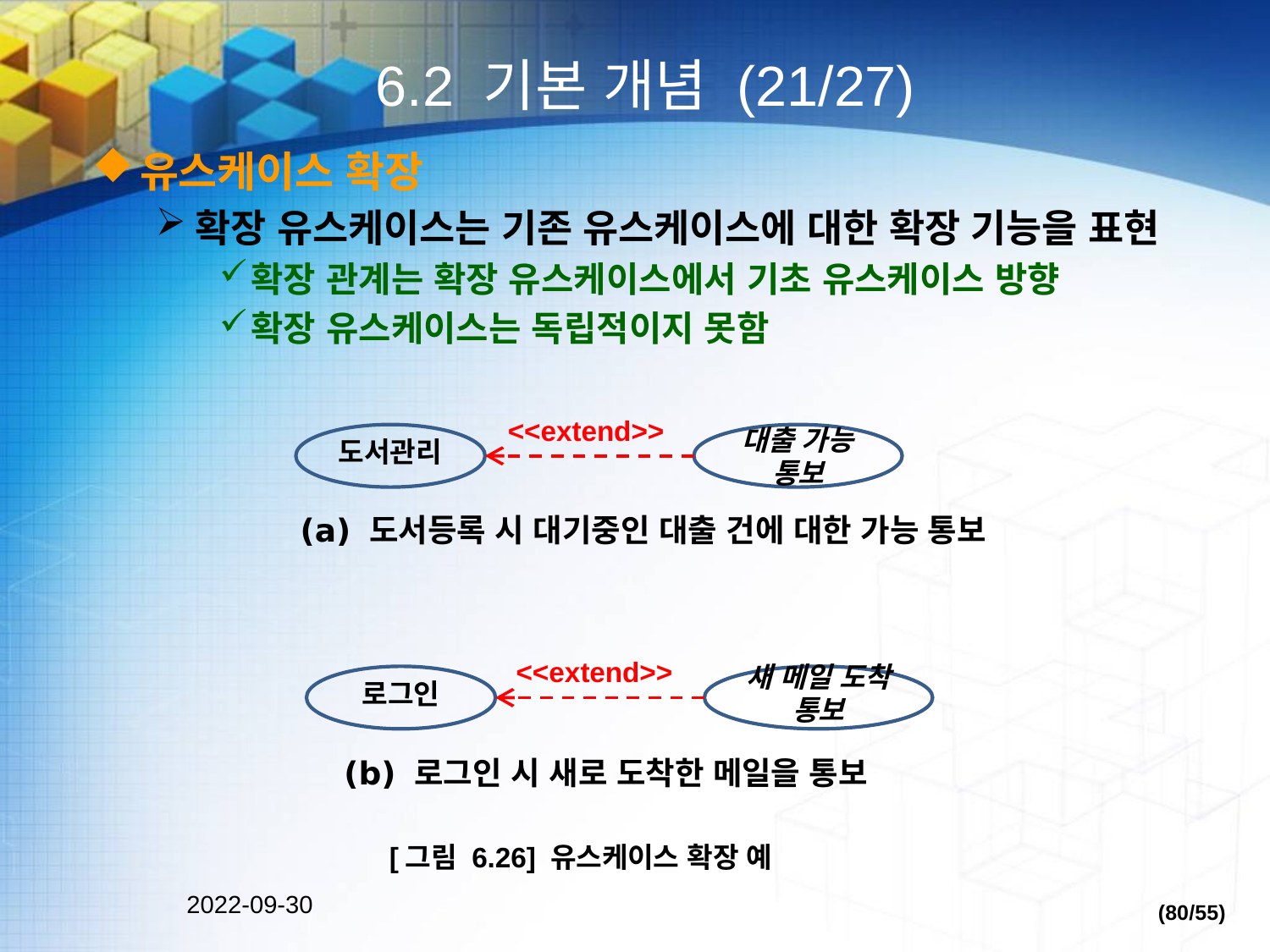

# 6.2 기본 개념 (21/27)
유스케이스 확장
확장 유스케이스는 기존 유스케이스에 대한 확장 기능을 표현
확장 관계는 확장 유스케이스에서 기초 유스케이스 방향
확장 유스케이스는 독립적이지 못함
<<extend>>
도서관리
대출 가능
통보
(a) 도서등록 시 대기중인 대출 건에 대한 가능 통보
<<extend>>
로그인
새 메일 도착
통보
(b) 로그인 시 새로 도착한 메일을 통보
[그림 6.26] 유스케이스 확장 예
(80/55)
2022-09-30